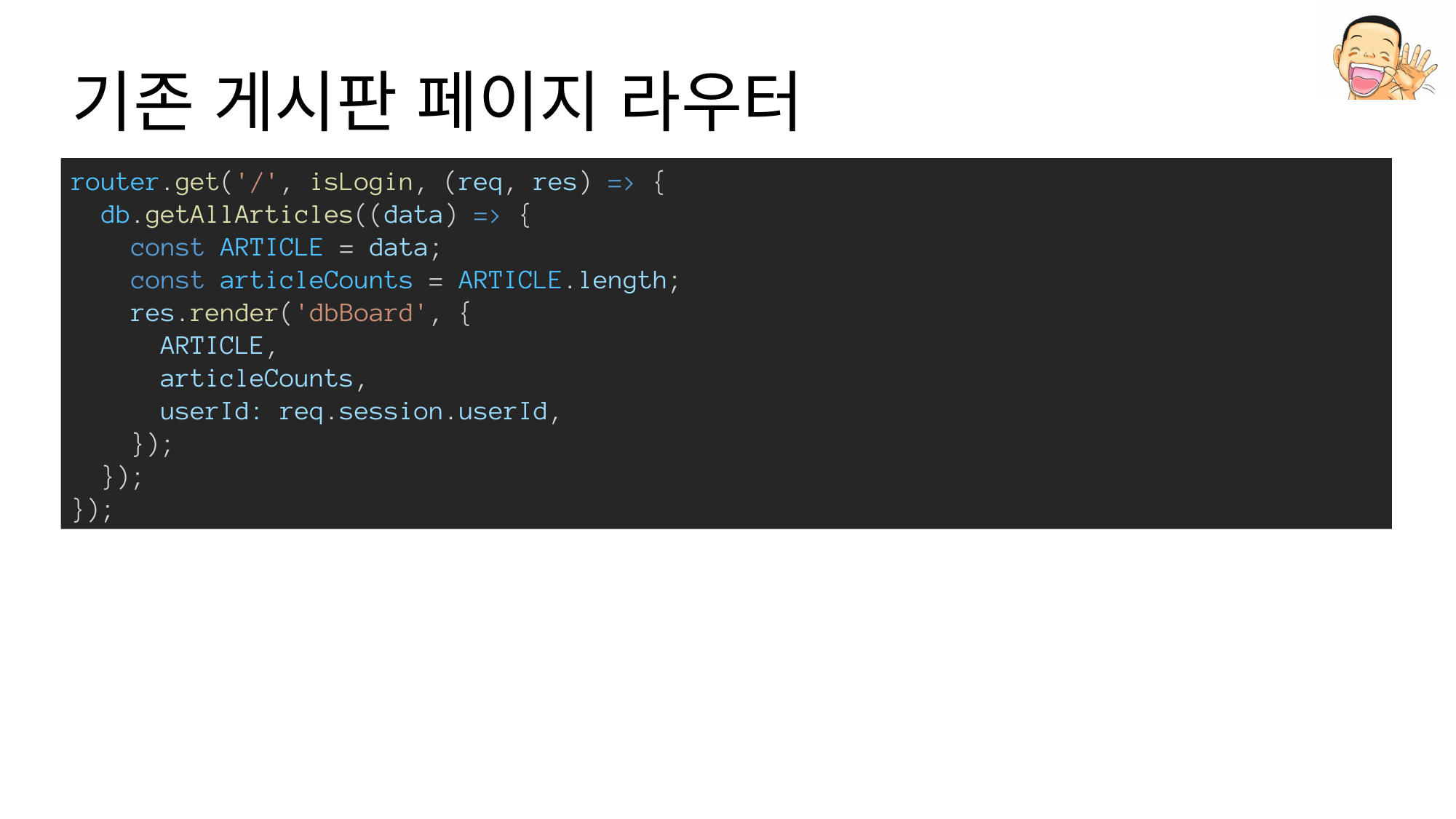

# 기존 게시판 페이지 라우터
router.get('/', isLogin, (req, res) => {
  db.getAllArticles((data) => {
    const ARTICLE = data;
    const articleCounts = ARTICLE.length;
    res.render('dbBoard', {
      ARTICLE,
      articleCounts,
      userId: req.session.userId,
    });
  });
});